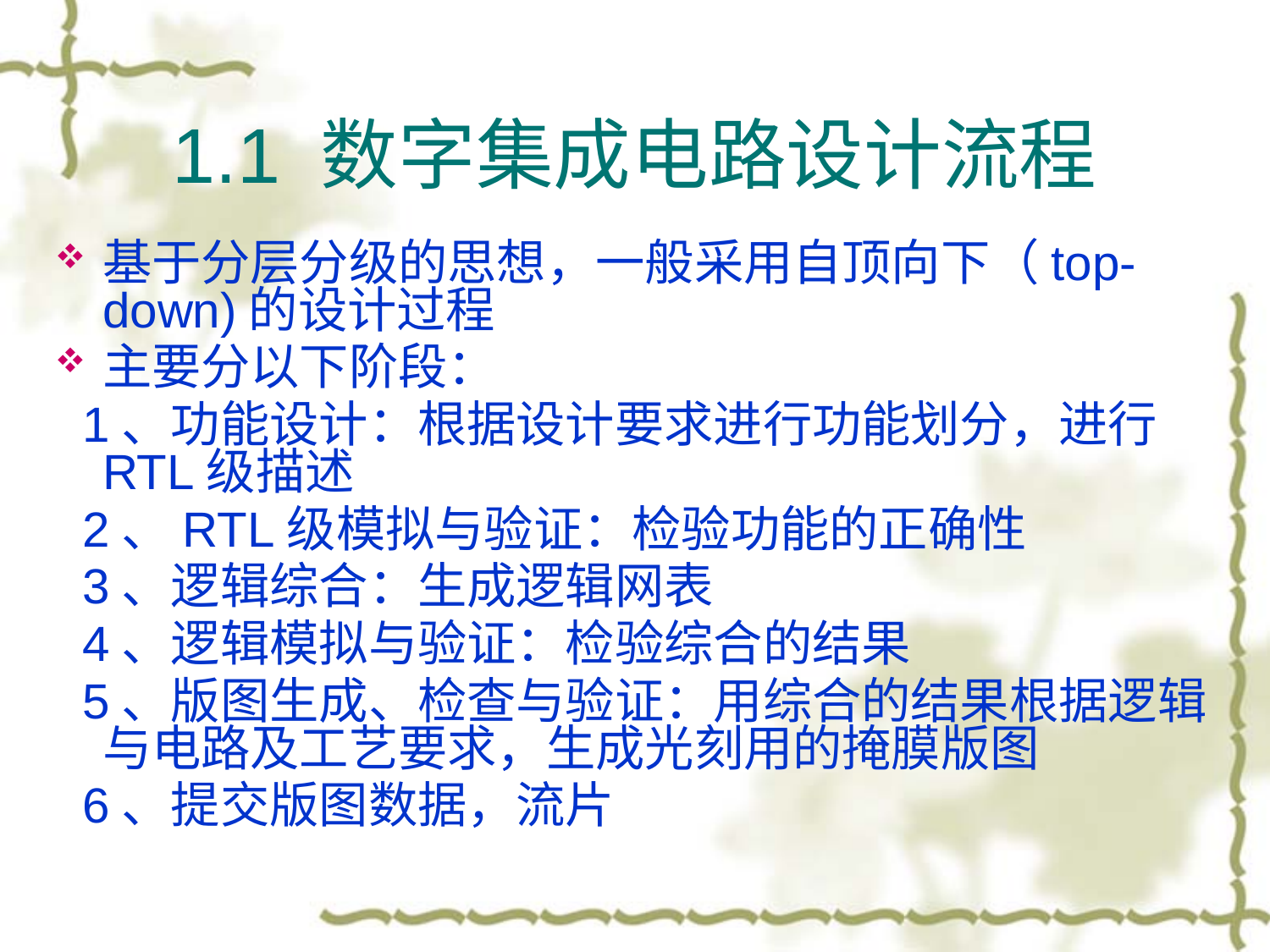

# 1.1 数字集成电路设计流程
基于分层分级的思想，一般采用自顶向下（top-down)的设计过程
主要分以下阶段：
  1、功能设计：根据设计要求进行功能划分，进行RTL级描述
  2、RTL级模拟与验证：检验功能的正确性
  3、逻辑综合：生成逻辑网表
  4、逻辑模拟与验证：检验综合的结果
  5、版图生成、检查与验证：用综合的结果根据逻辑与电路及工艺要求，生成光刻用的掩膜版图
  6、提交版图数据，流片

4